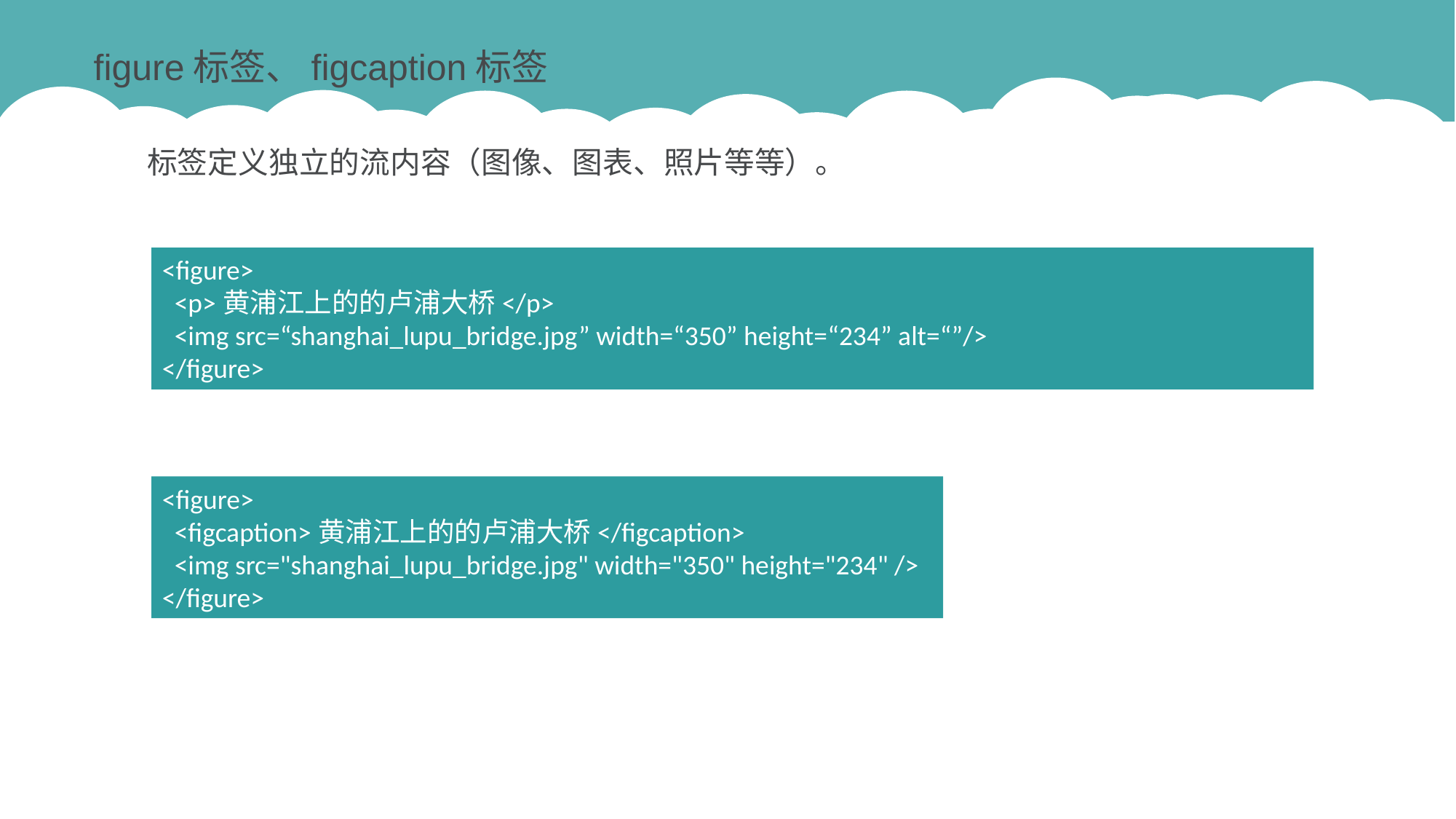

figure标签、figcaption标签
     标签定义独立的流内容（图像、图表、照片等等）。
<figure>
  <p>黄浦江上的的卢浦大桥</p>
  <img src=“shanghai_lupu_bridge.jpg” width=“350” height=“234” alt=“”/>
</figure>
<figure>
  <figcaption>黄浦江上的的卢浦大桥</figcaption>
  <img src="shanghai_lupu_bridge.jpg" width="350" height="234" />
</figure>